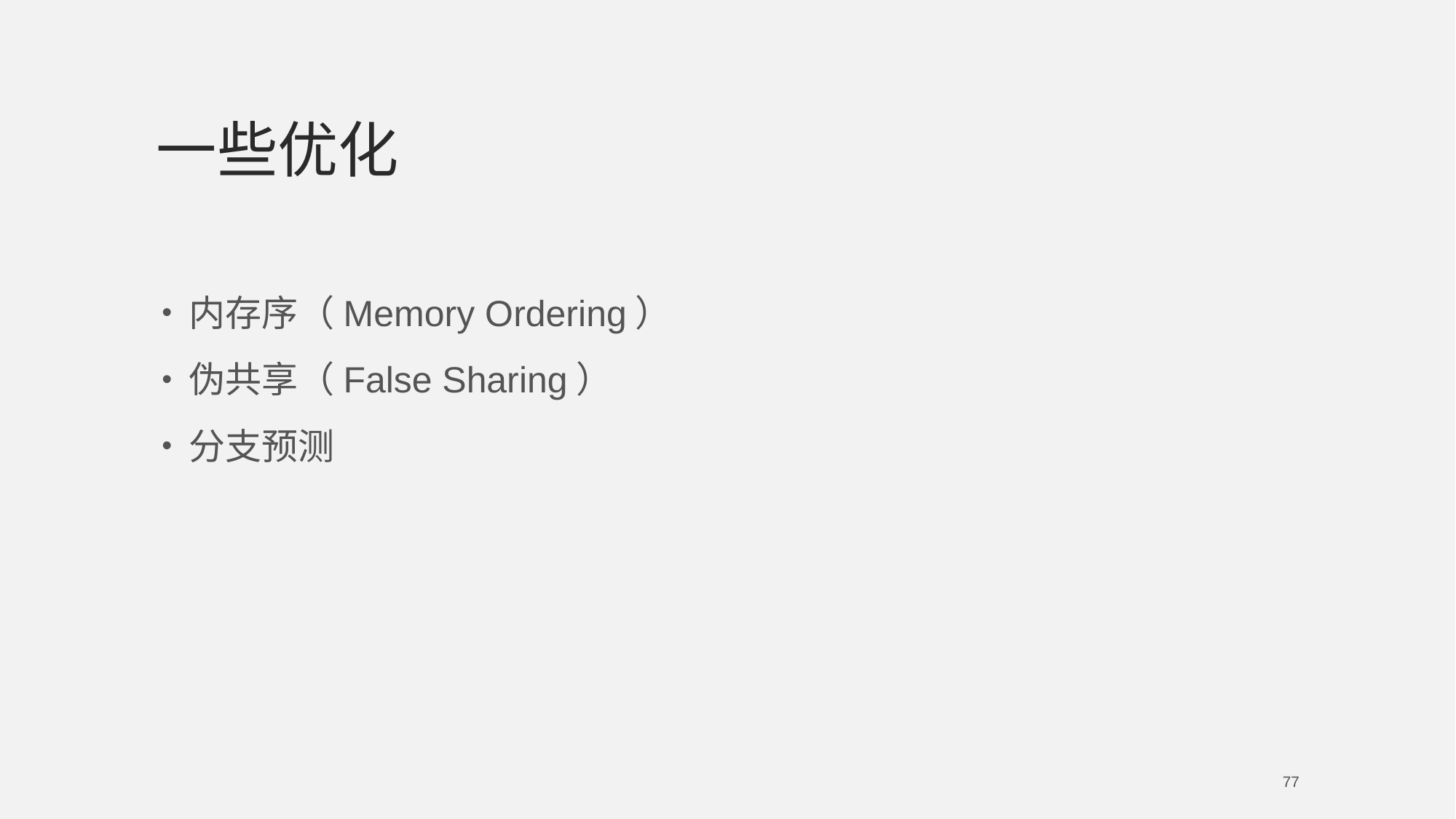

# 一些优化

内存序（Memory Ordering）
伪共享（False Sharing）
分支预测
77